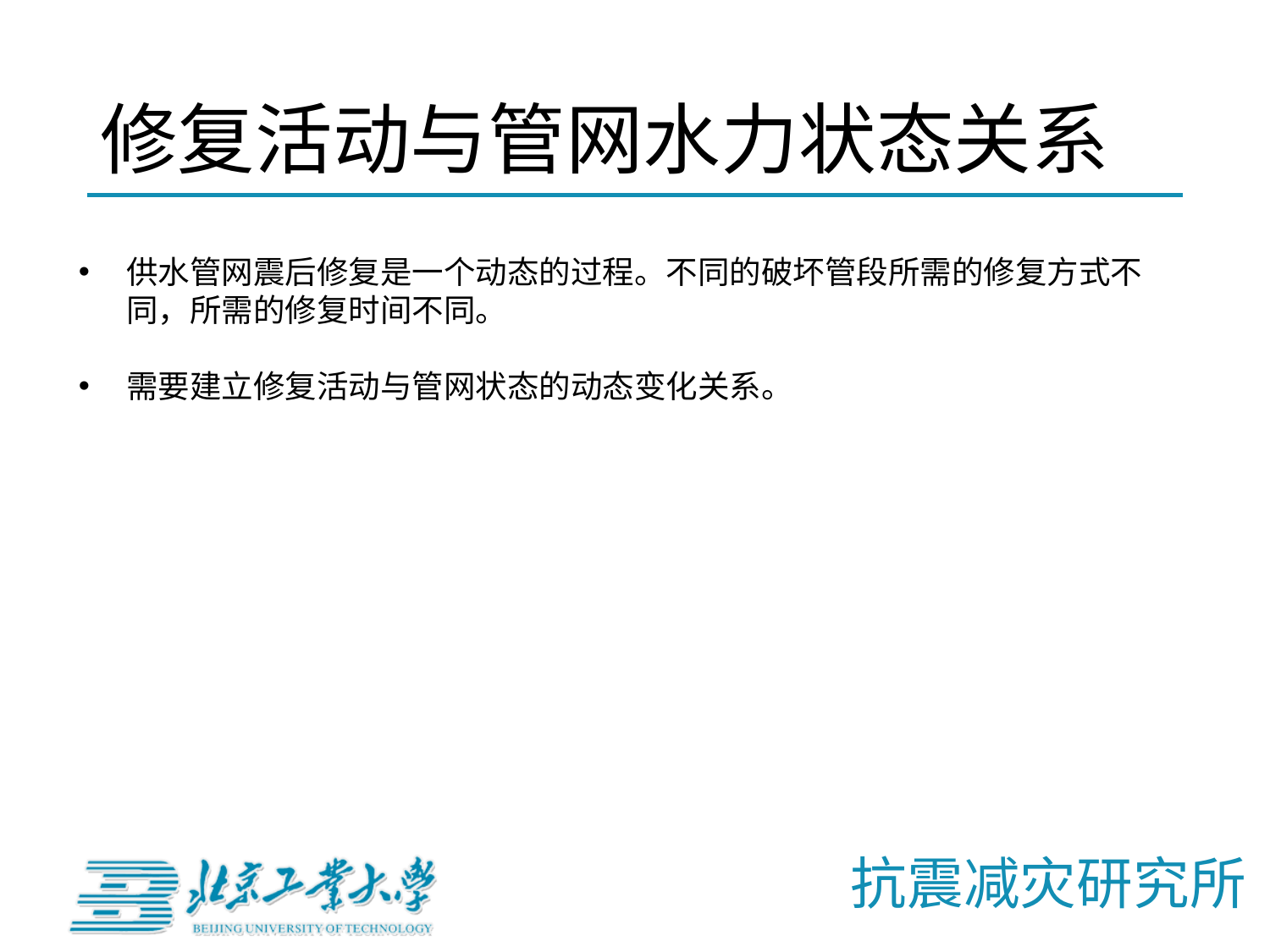

# 修复活动与管网水力状态关系
供水管网震后修复是一个动态的过程。不同的破坏管段所需的修复方式不同，所需的修复时间不同。

需要建立修复活动与管网状态的动态变化关系。